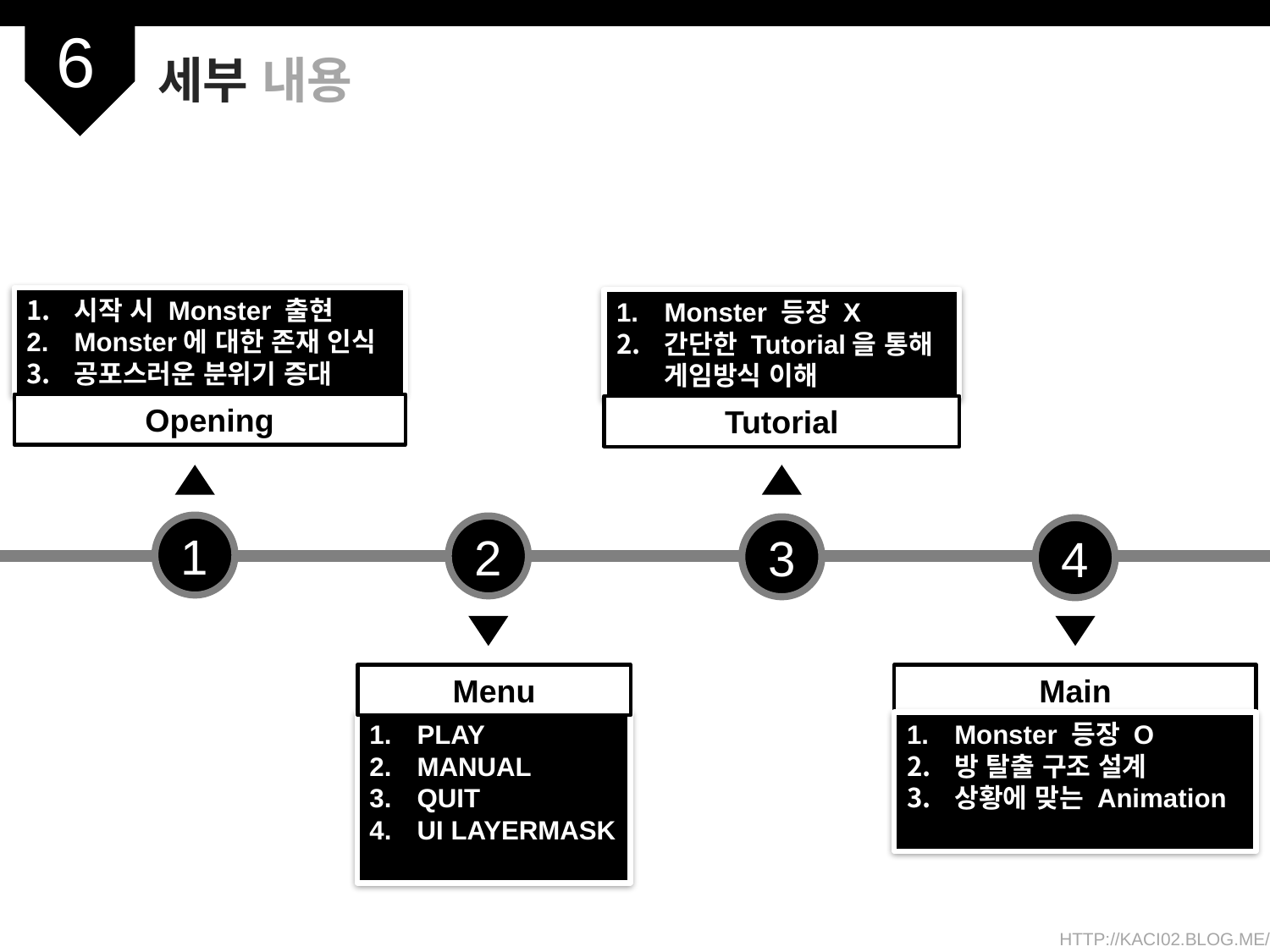

6

세부 내용
시작 시 Monster 출현
Monster에 대한 존재 인식
공포스러운 분위기 증대
Monster 등장 X
간단한 Tutorial을 통해 게임방식 이해
Opening
Tutorial

1
2
3
4

Menu
Main
Monster 등장 O
방 탈출 구조 설계
상황에 맞는 Animation

PLAY
MANUAL
QUIT
UI LAYERMASK

HTTP://KACI02.BLOG.ME/